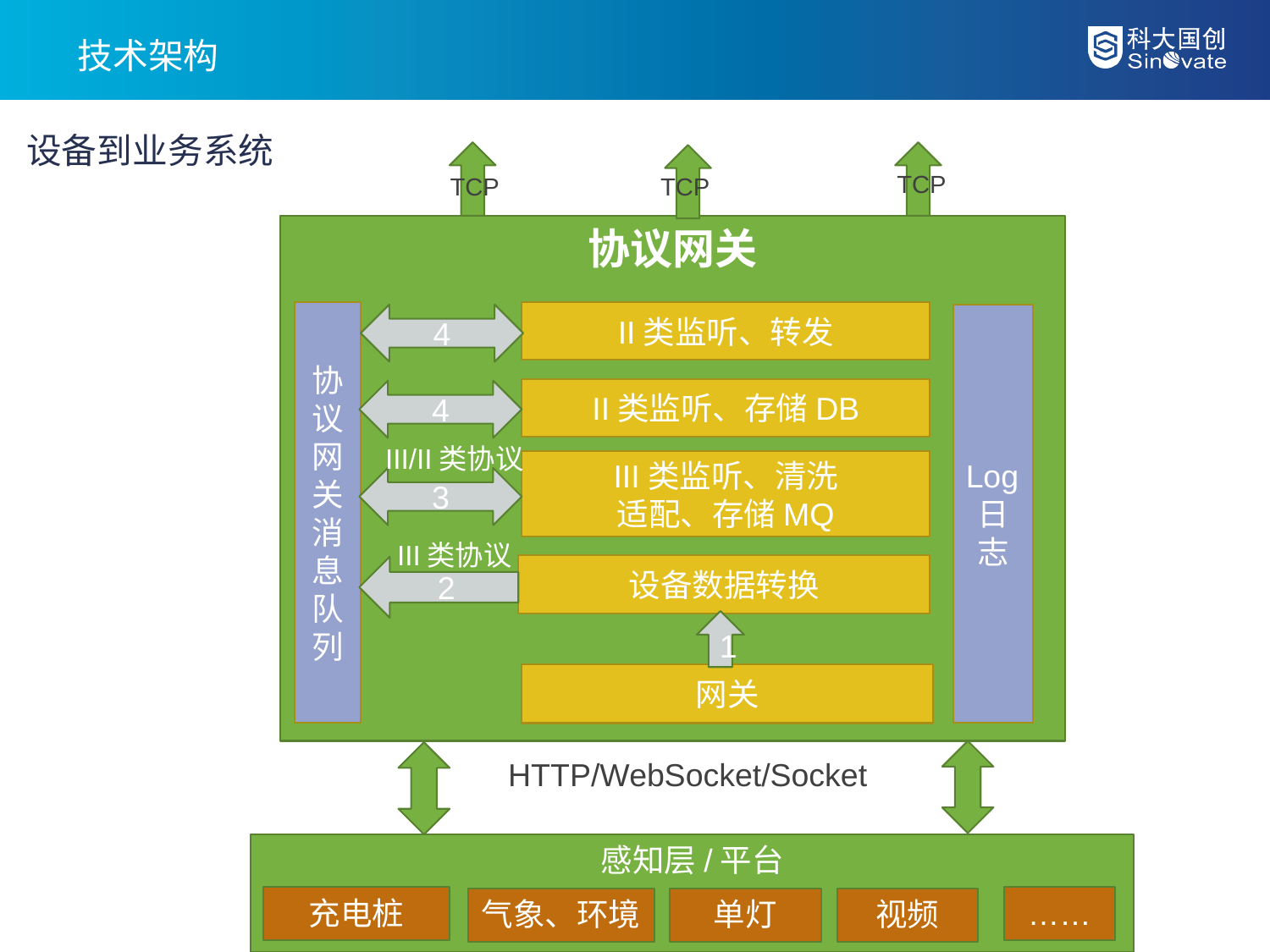

技术架构
设备到业务系统

TCP
TCP
TCP
协议网关
协议网关消息队列
II类监听、转发
4
Log日志
II类监听、存储DB
4
III/II类协议
III类监听、清洗
适配、存储MQ
3
2
III类协议
设备数据转换
1
网关
HTTP/WebSocket/Socket

感知层/平台
充电桩
……
气象、环境
单灯
视频